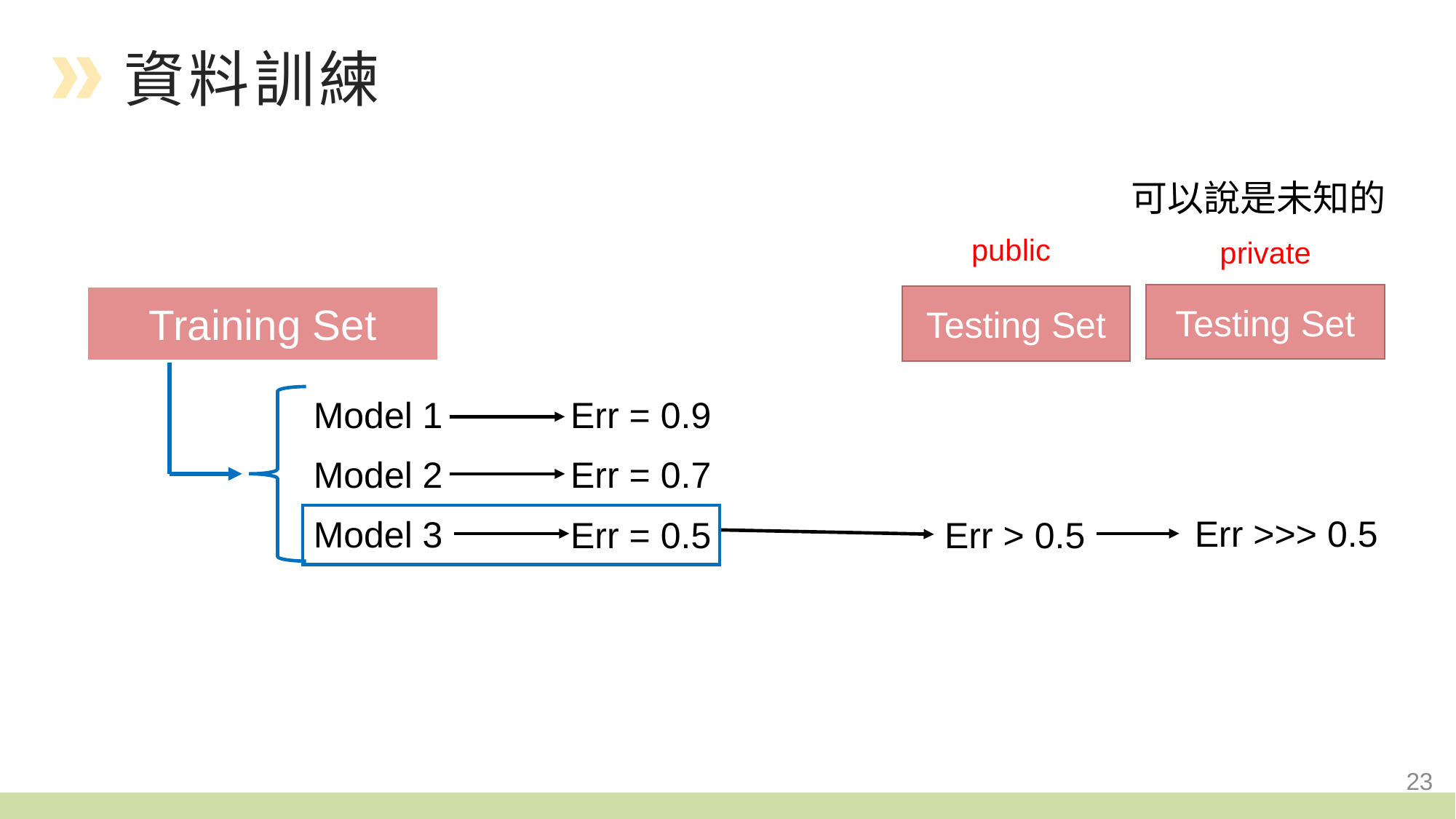

資料訓練

可以說是未知的
public
private
Testing Set
Training Set
Testing Set

Err = 0.9
Model 1
Err = 0.7
Model 2

Err >>> 0.5
Model 3
Err = 0.5
Err > 0.5
23